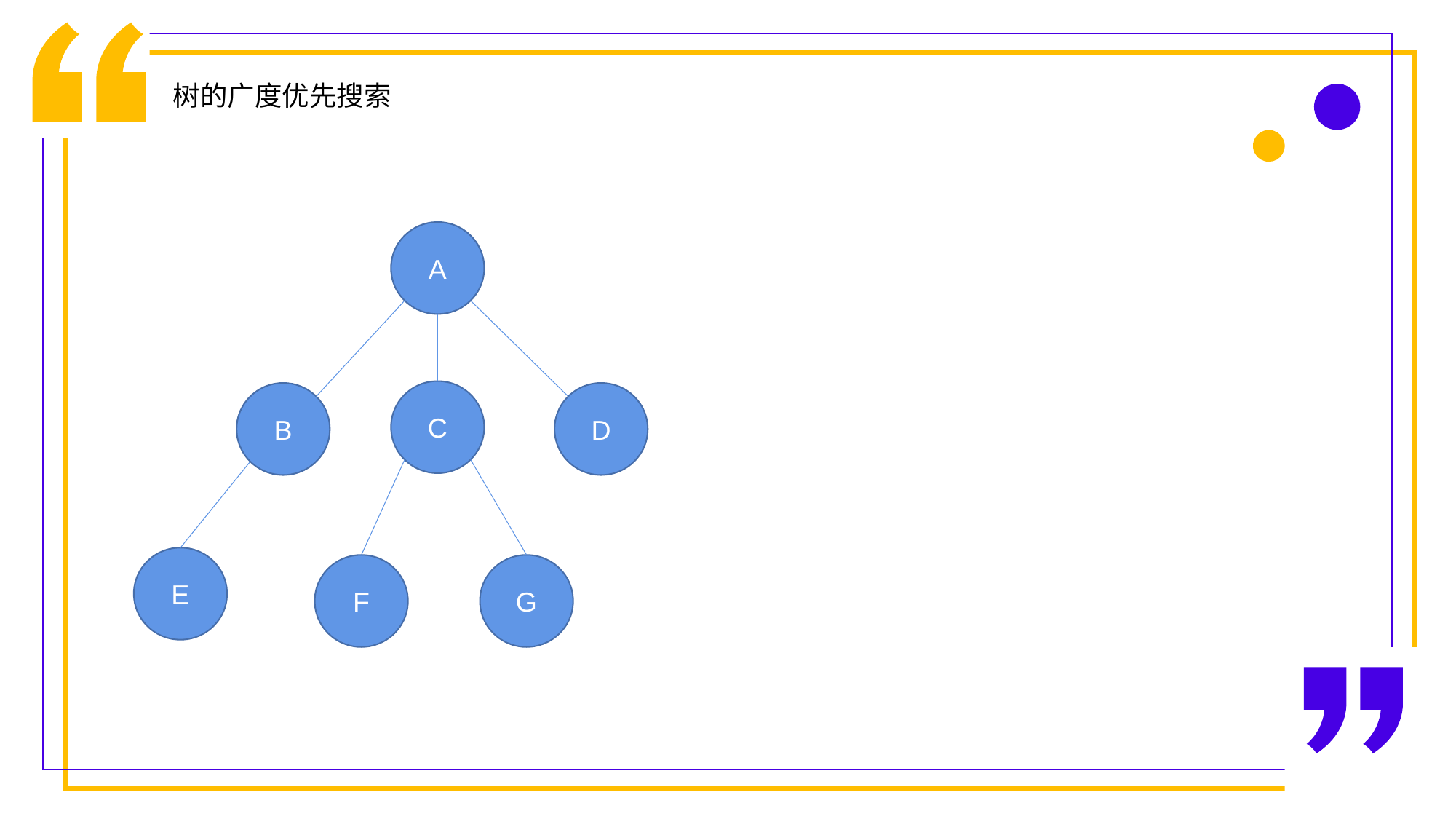

树的广度优先搜索

A
C
B
D
E
F
G